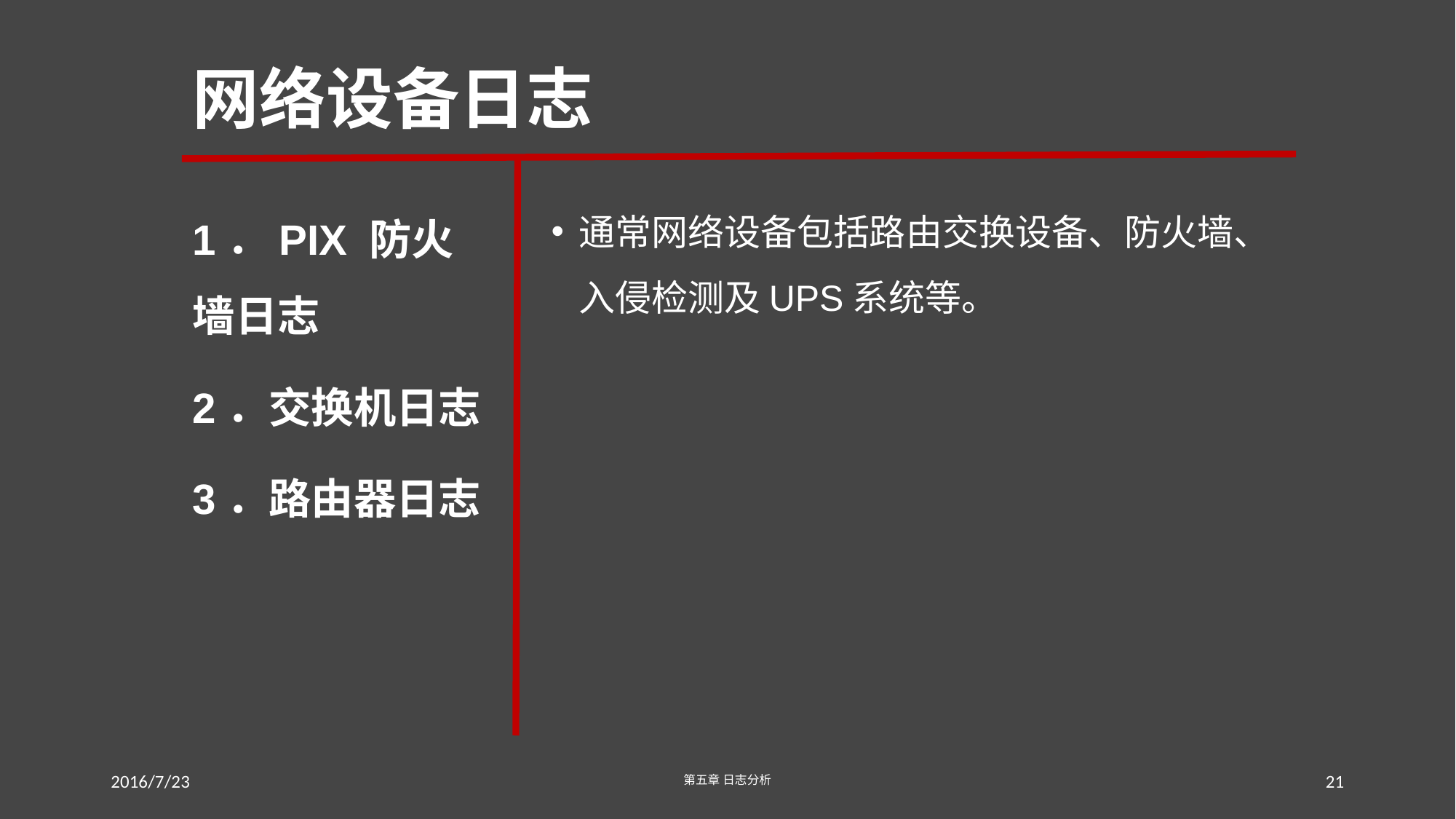

# 网络设备日志
1．PIX 防火墙日志
2．交换机日志
3．路由器日志
通常网络设备包括路由交换设备、防火墙、入侵检测及UPS系统等。
2016/7/23
第五章 日志分析
21